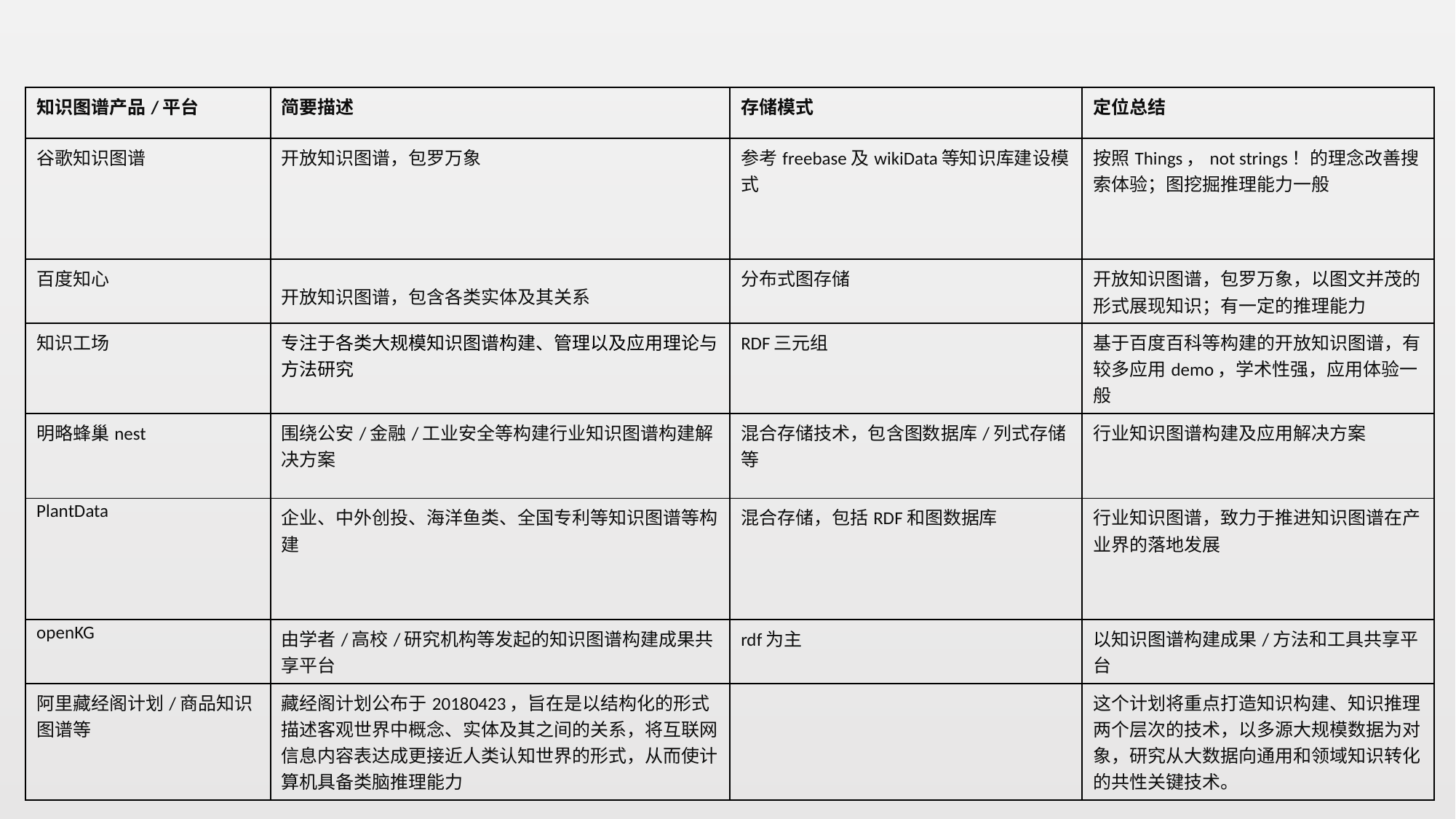

| 知识图谱产品/平台 | 简要描述 | 存储模式 | 定位总结 |
| --- | --- | --- | --- |
| 谷歌知识图谱 | 开放知识图谱，包罗万象 | 参考freebase及wikiData等知识库建设模式 | 按照Things，not strings！的理念改善搜索体验；图挖掘推理能力一般 |
| 百度知心 | 开放知识图谱，包含各类实体及其关系 | 分布式图存储 | 开放知识图谱，包罗万象，以图文并茂的形式展现知识；有一定的推理能力 |
| 知识工场 | 专注于各类大规模知识图谱构建、管理以及应用理论与方法研究 | RDF三元组 | 基于百度百科等构建的开放知识图谱，有较多应用demo，学术性强，应用体验一般 |
| 明略蜂巢nest | 围绕公安/金融/工业安全等构建行业知识图谱构建解决方案 | 混合存储技术，包含图数据库/列式存储等 | 行业知识图谱构建及应用解决方案 |
| PlantData | 企业、中外创投、海洋鱼类、全国专利等知识图谱等构建 | 混合存储，包括RDF和图数据库 | 行业知识图谱，致力于推进知识图谱在产业界的落地发展 |
| openKG | 由学者/高校/研究机构等发起的知识图谱构建成果共享平台 | rdf为主 | 以知识图谱构建成果/方法和工具共享平台 |
| 阿里藏经阁计划/商品知识图谱等 | 藏经阁计划公布于20180423，旨在是以结构化的形式描述客观世界中概念、实体及其之间的关系，将互联网信息内容表达成更接近人类认知世界的形式，从而使计算机具备类脑推理能力 |  | 这个计划将重点打造知识构建、知识推理两个层次的技术，以多源大规模数据为对象，研究从大数据向通用和领域知识转化的共性关键技术。 |